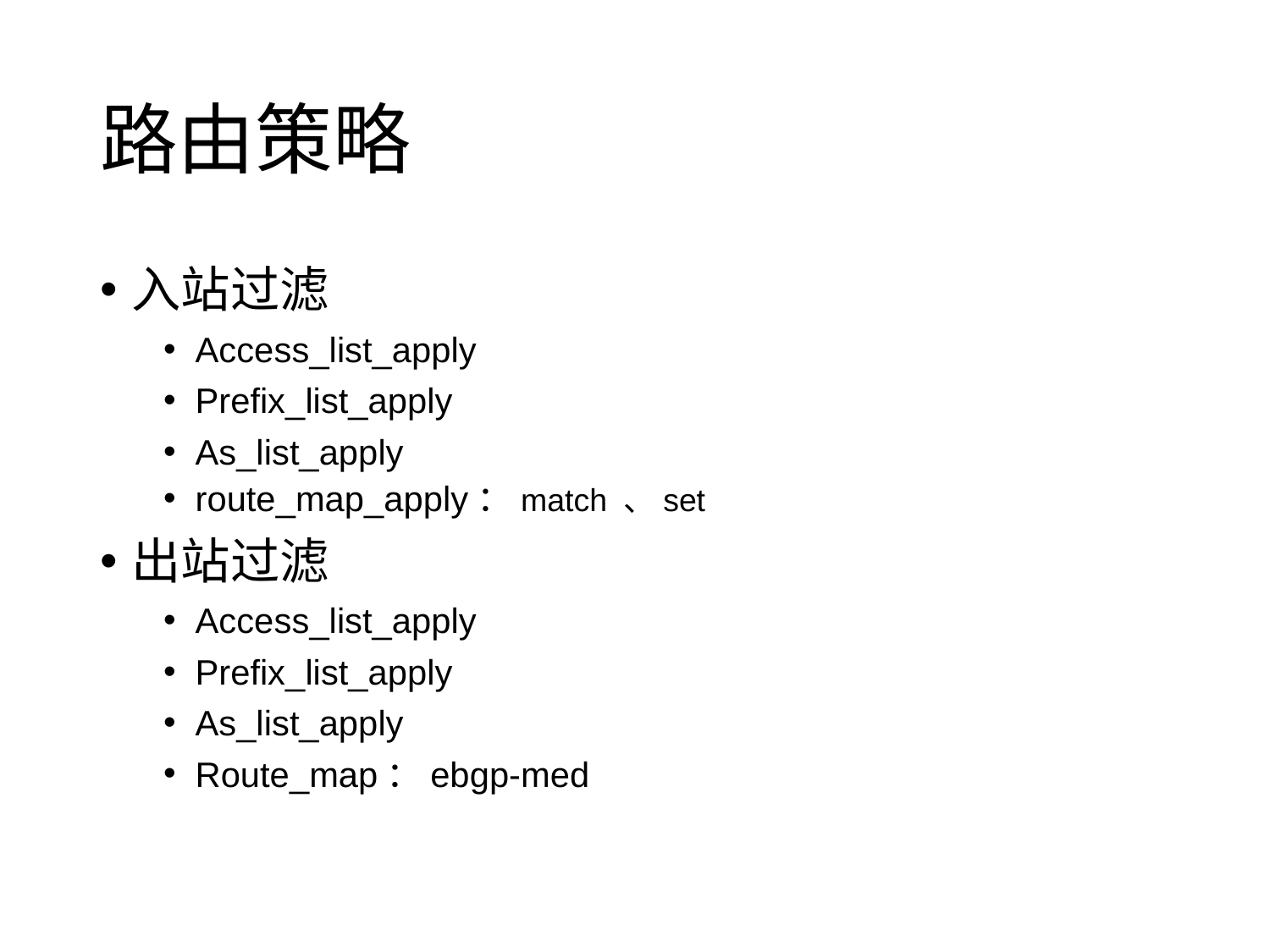

# 路由策略
入站过滤
Access_list_apply
Prefix_list_apply
As_list_apply
route_map_apply：match 、set
出站过滤
Access_list_apply
Prefix_list_apply
As_list_apply
Route_map：ebgp-med